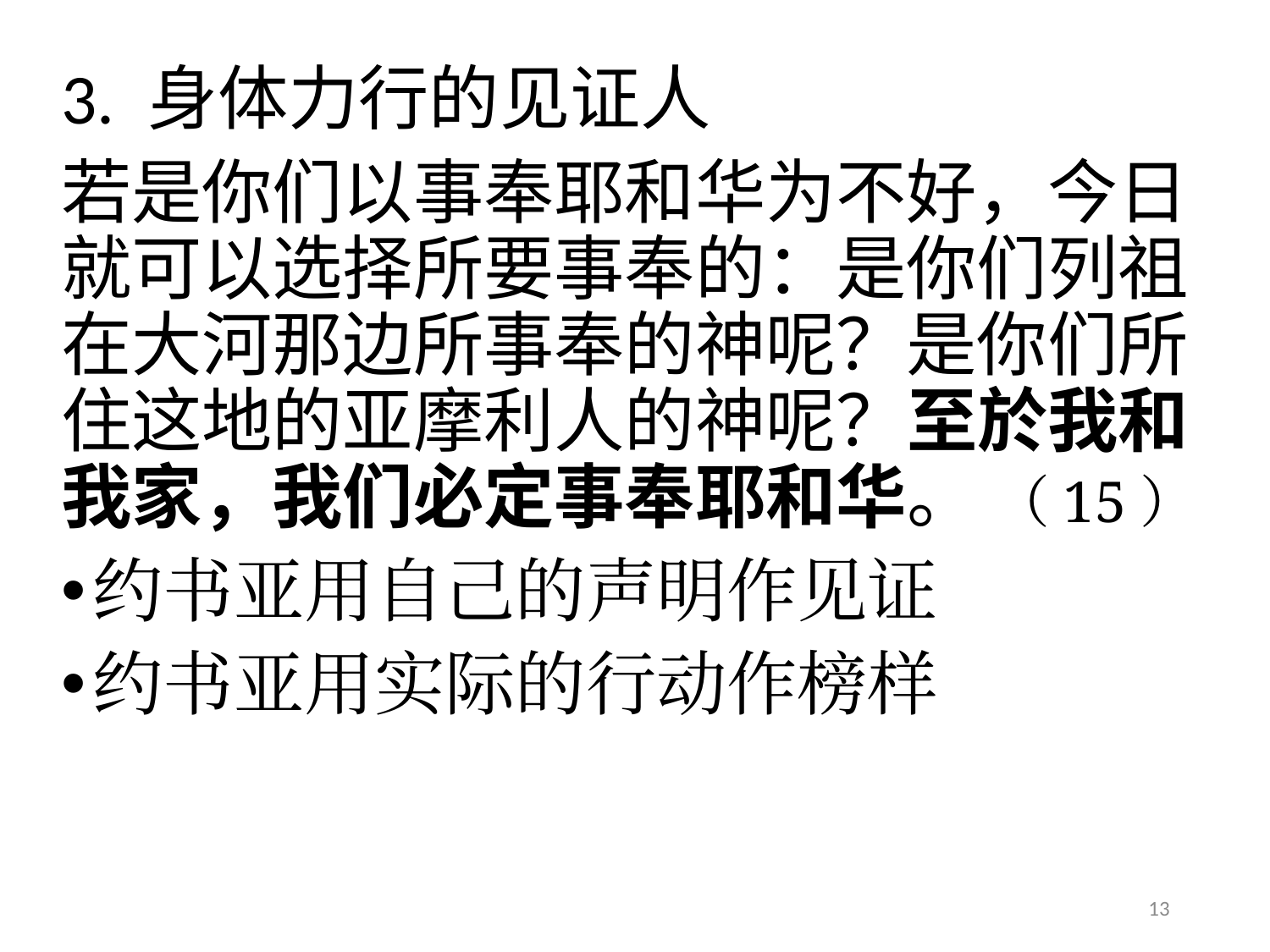

# 3. 身体力行的见证人
若是你们以事奉耶和华为不好，今日就可以选择所要事奉的：是你们列祖在大河那边所事奉的神呢？是你们所住这地的亚摩利人的神呢？至於我和我家，我们必定事奉耶和华。 （15）
约书亚用自己的声明作见证
约书亚用实际的行动作榜样
13